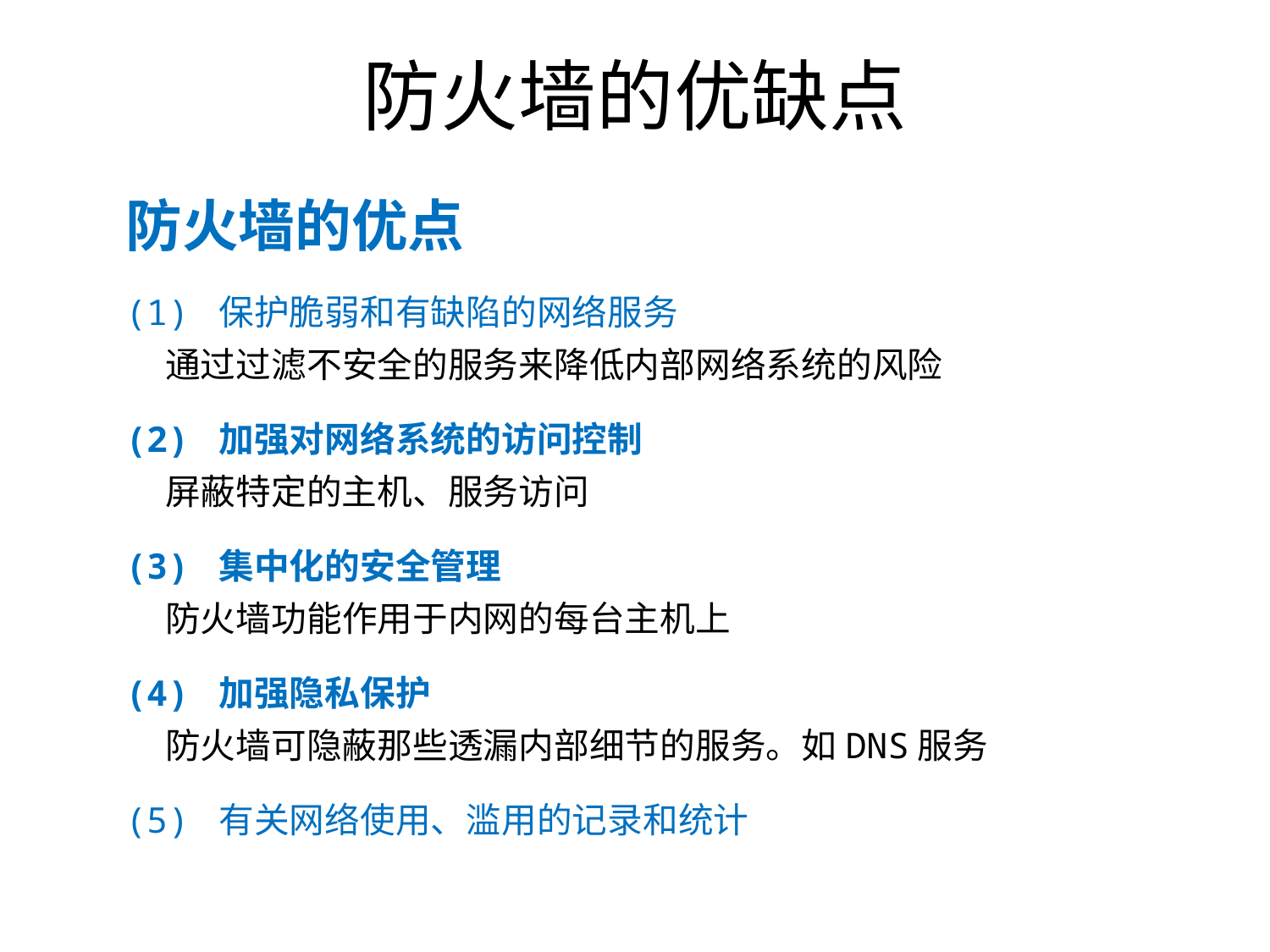

# 防火墙的优缺点
防火墙的优点
(1) 保护脆弱和有缺陷的网络服务
    通过过滤不安全的服务来降低内部网络系统的风险
(2) 加强对网络系统的访问控制
    屏蔽特定的主机、服务访问
(3) 集中化的安全管理
    防火墙功能作用于内网的每台主机上
(4) 加强隐私保护
    防火墙可隐蔽那些透漏内部细节的服务。如DNS服务
(5) 有关网络使用、滥用的记录和统计